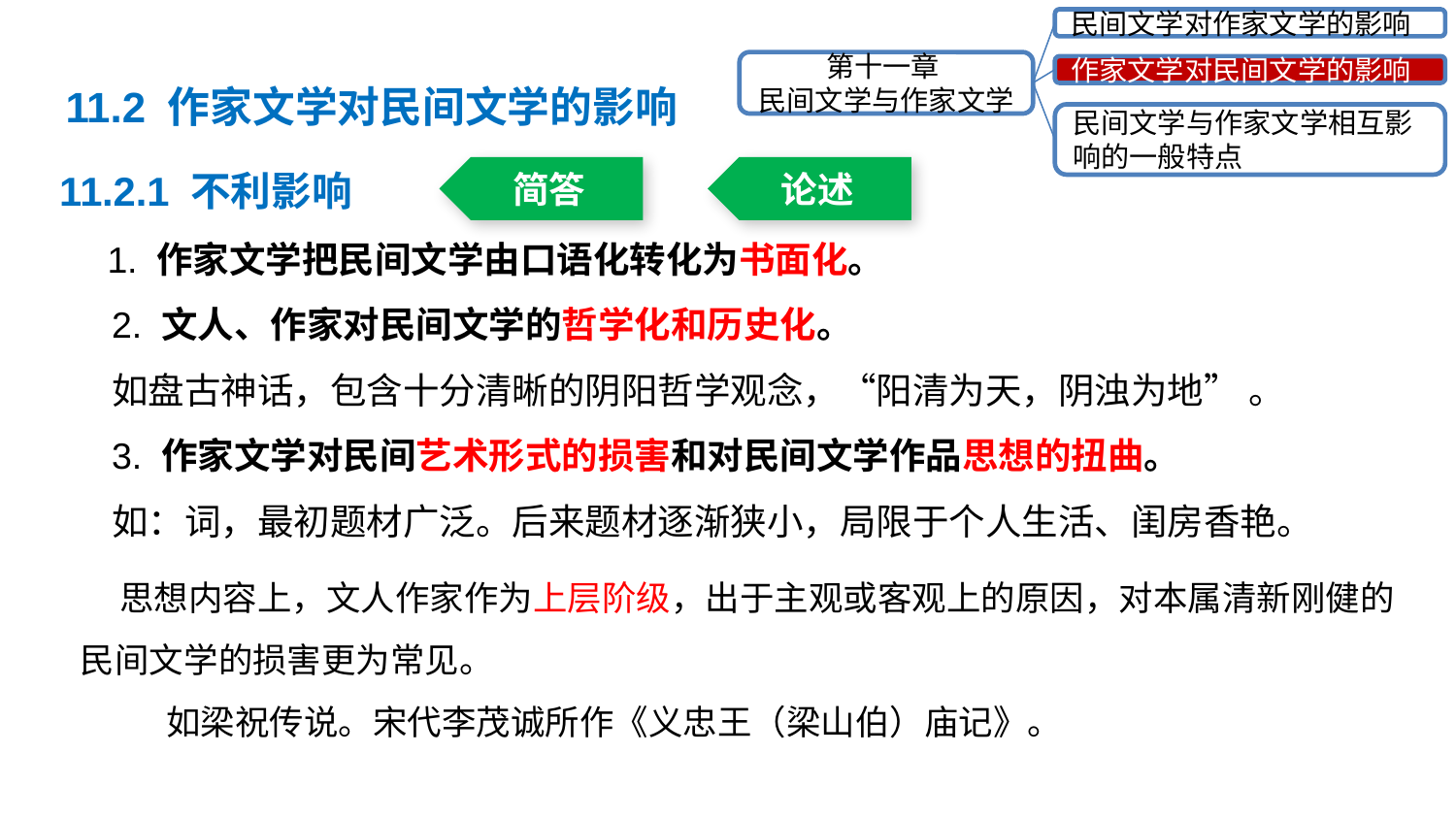

民间文学对作家文学的影响
第十一章
民间文学与作家文学
作家文学对民间文学的影响
民间文学与作家文学相互影响的一般特点
11.2 作家文学对民间文学的影响
   11.2.1 不利影响
        1. 作家文学把民间文学由口语化转化为书面化。
2. 文人、作家对民间文学的哲学化和历史化。
如盘古神话，包含十分清晰的阴阳哲学观念，“阳清为天，阴浊为地” 。
3. 作家文学对民间艺术形式的损害和对民间文学作品思想的扭曲。
如：词，最初题材广泛。后来题材逐渐狭小，局限于个人生活、闺房香艳。
简答
论述
    思想内容上，文人作家作为上层阶级，出于主观或客观上的原因，对本属清新刚健的民间文学的损害更为常见。
如梁祝传说。宋代李茂诚所作《义忠王（梁山伯）庙记》。